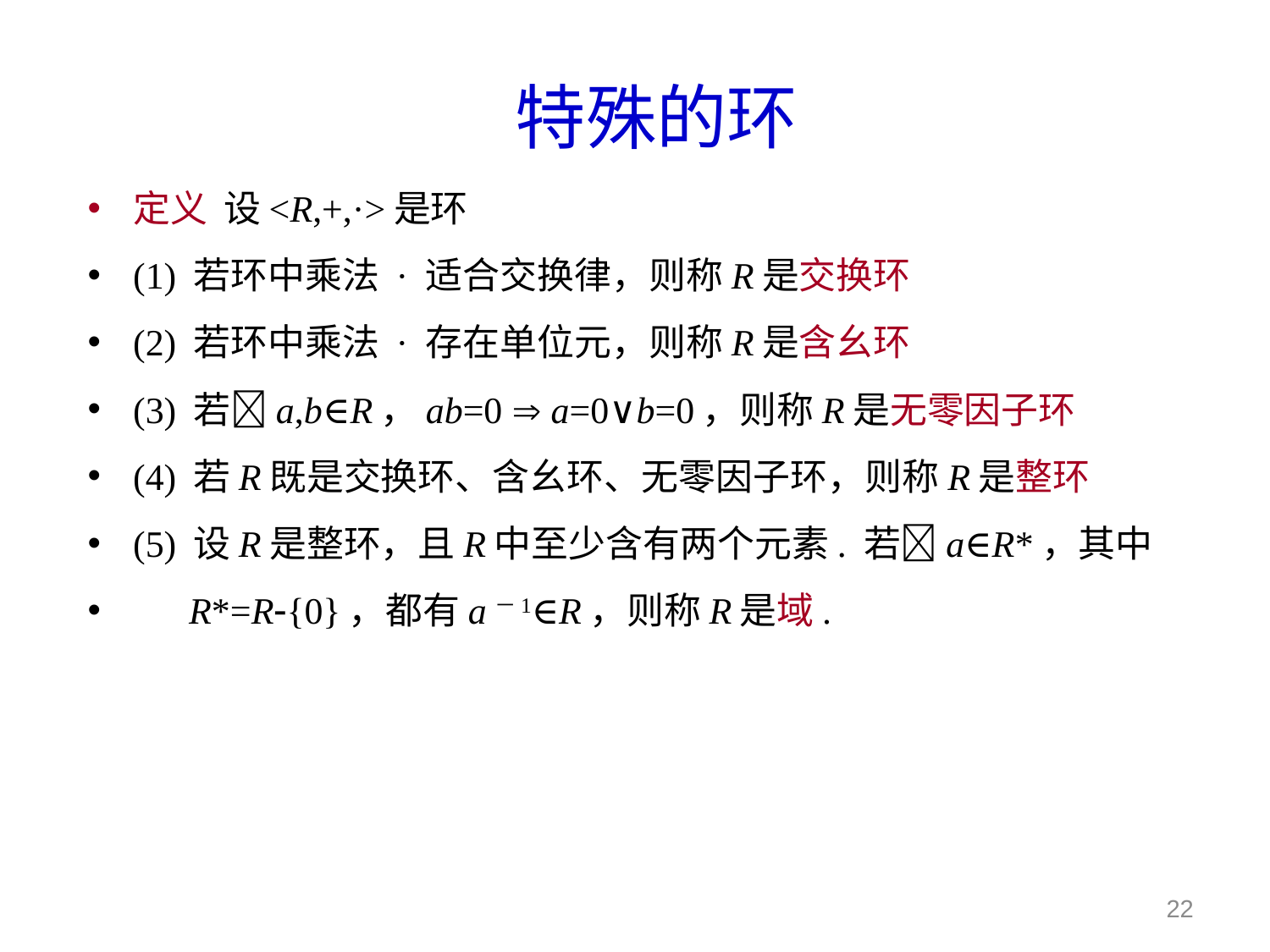

# 特殊的环
定义  设<R,+,·>是环
(1) 若环中乘法 · 适合交换律，则称R是交换环
(2) 若环中乘法 · 存在单位元，则称R是含幺环
(3) 若∀a,b∈R，ab=0 ⇒ a=0∨b=0，则称R是无零因子环
(4) 若R既是交换环、含幺环、无零因子环，则称R是整环
(5) 设R是整环，且R中至少含有两个元素. 若∀a∈R*，其中
      R*=R−{0}，都有a－1∈R，则称R是域.

22